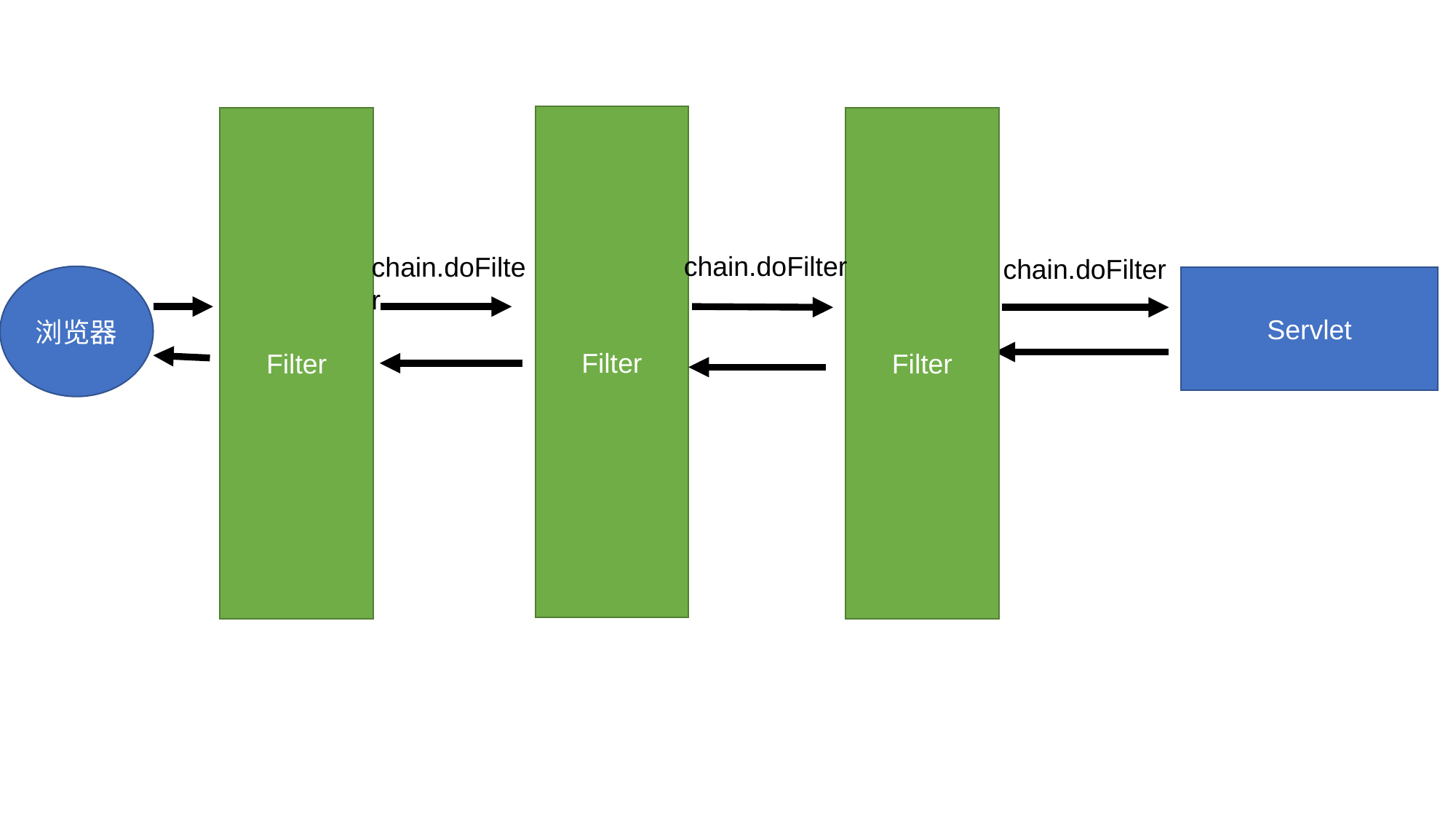

Filter
Filter
Filter
chain.doFilter
chain.doFilter
chain.doFilter
浏览器
Servlet